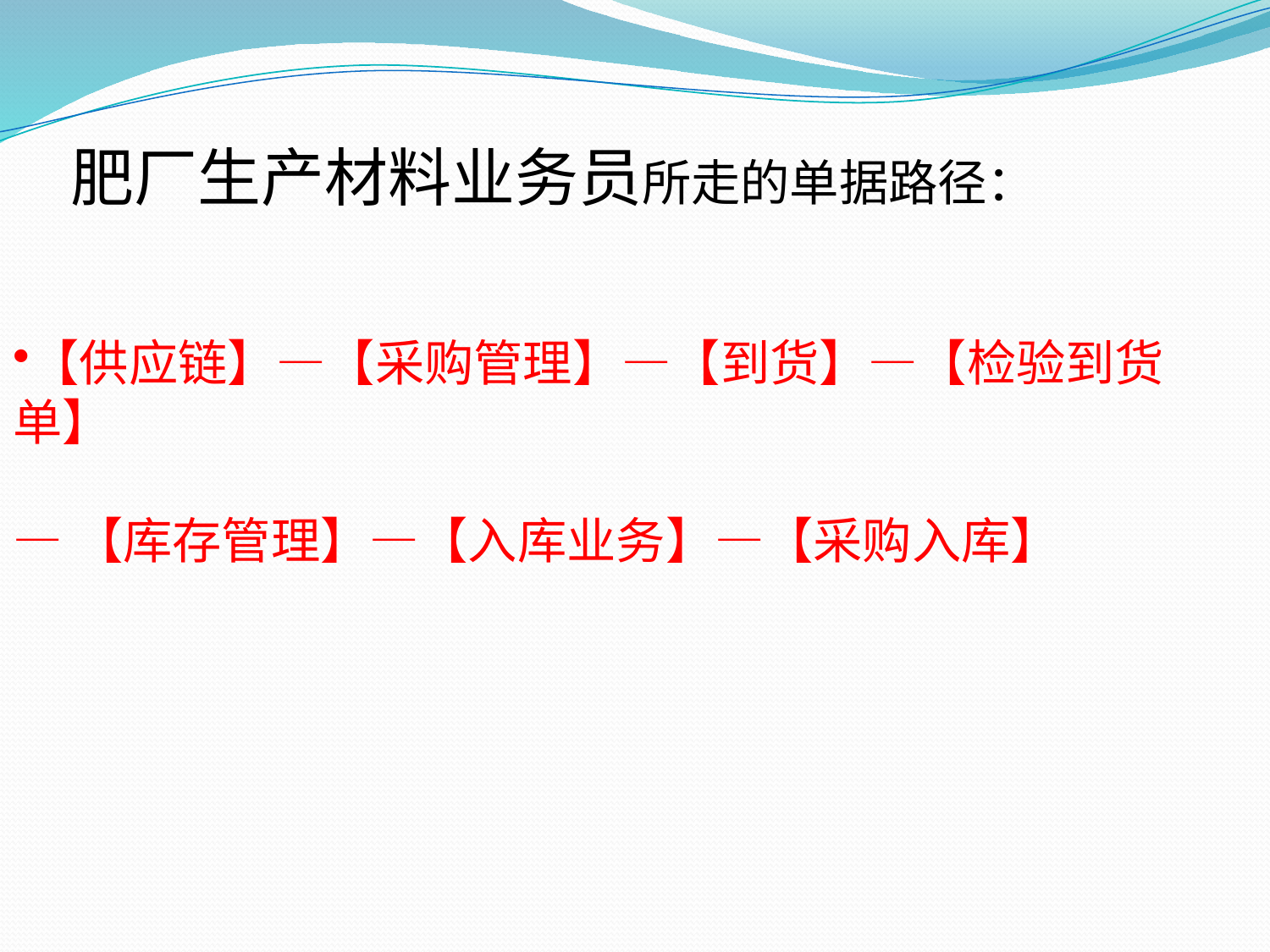

肥厂生产材料业务员所走的单据路径：

【供应链】—【采购管理】—【到货】—【检验到货单】

—【库存管理】—【入库业务】—【采购入库】